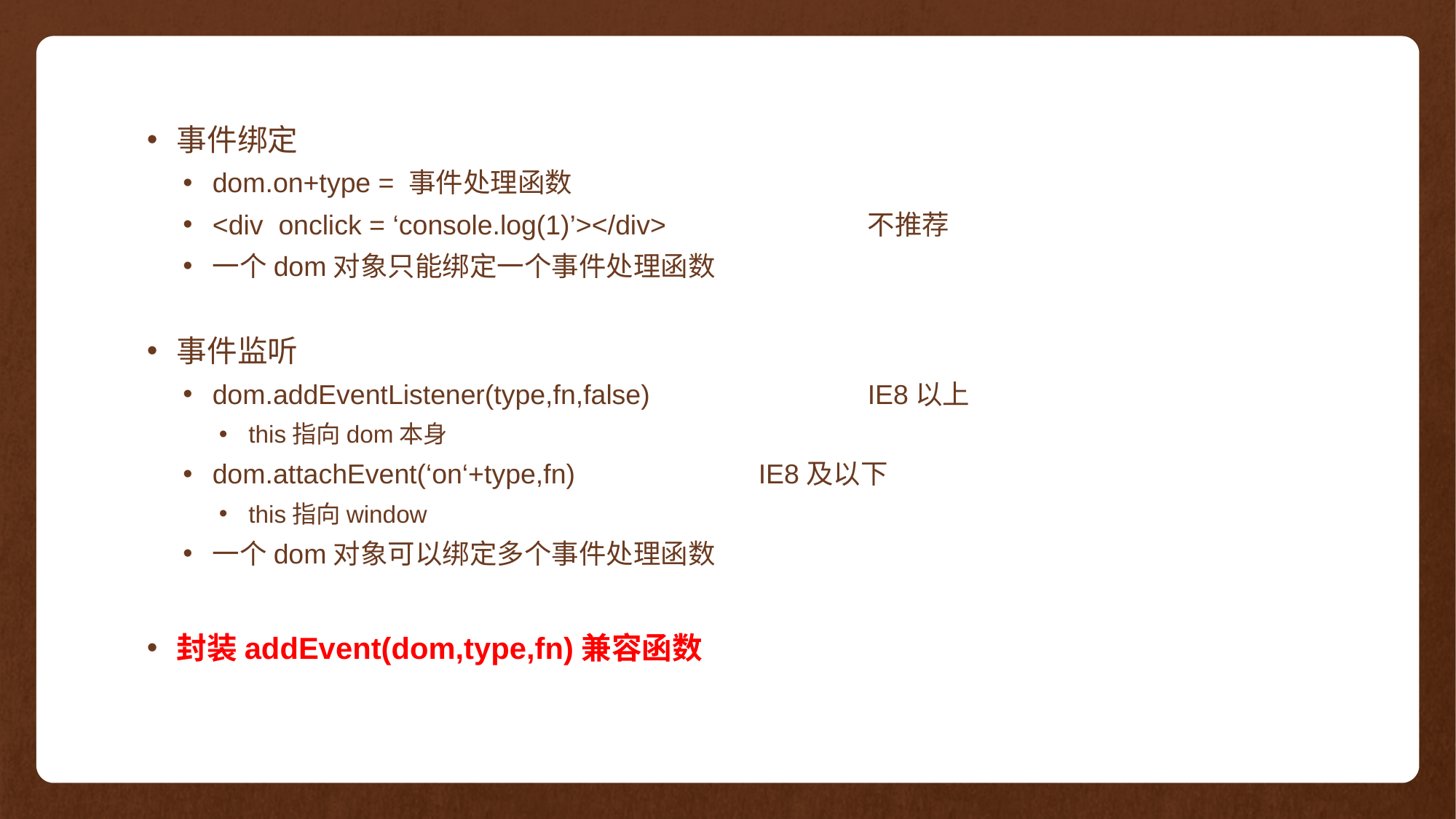

事件绑定
dom.on+type = 事件处理函数
<div  onclick = ‘console.log(1)’></div>		不推荐
一个dom对象只能绑定一个事件处理函数

事件监听
dom.addEventListener(type,fn,false)		IE8以上
this指向dom本身
dom.attachEvent(‘on‘+type,fn)		IE8及以下
this指向window
一个dom对象可以绑定多个事件处理函数

封装addEvent(dom,type,fn)兼容函数